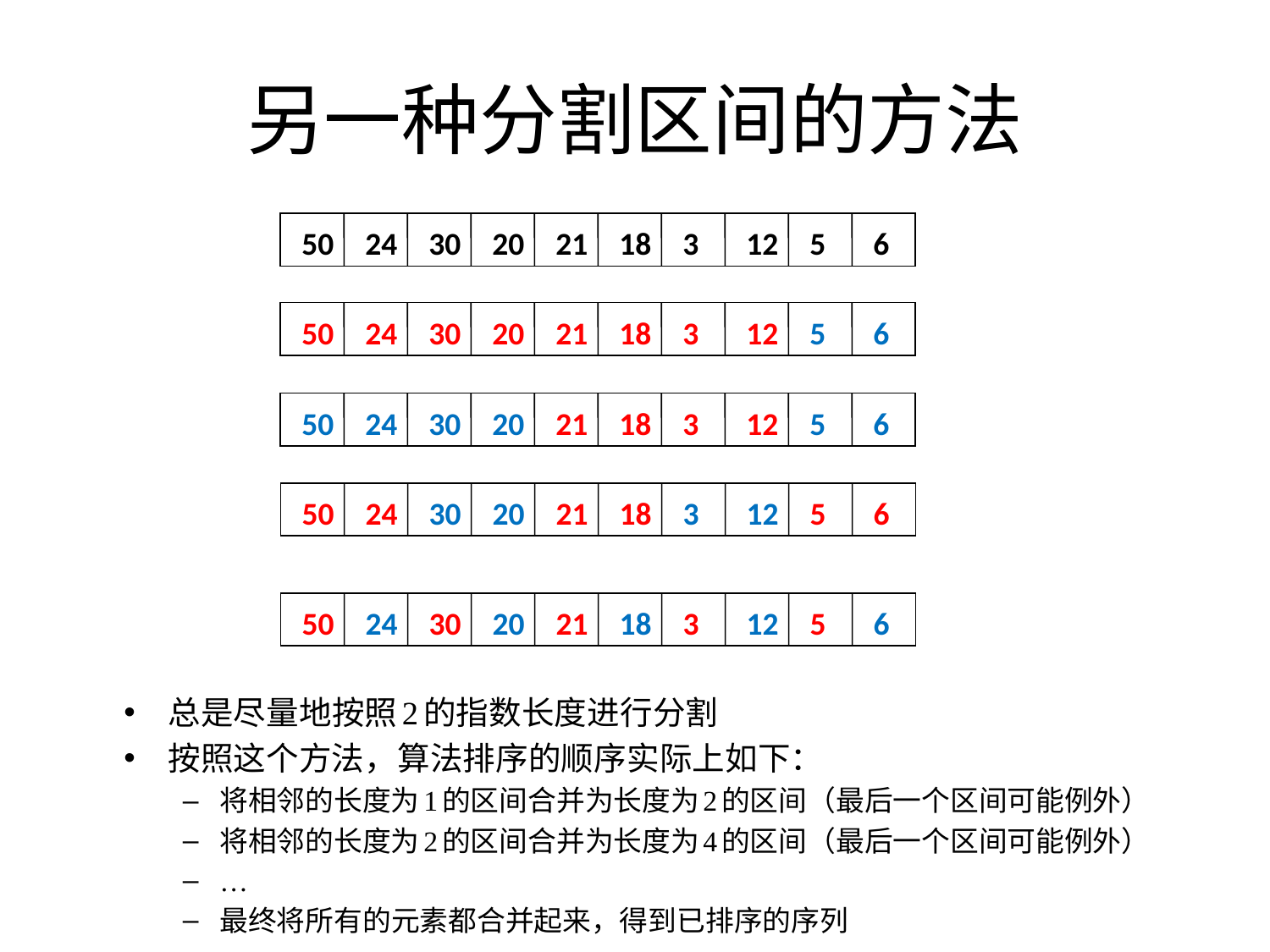

# 另一种分割区间的方法

50
24
30
20
21
18
3
12
5
6

50
24
30
20
21
18
3
12
5
6

50
24
30
20
21
18
3
12
5
6

50
24
30
20
21
18
3
12
5
6

50
24
30
20
21
18
3
12
5
6
总是尽量地按照2的指数长度进行分割
按照这个方法，算法排序的顺序实际上如下：
将相邻的长度为1的区间合并为长度为2的区间（最后一个区间可能例外）
将相邻的长度为2的区间合并为长度为4的区间（最后一个区间可能例外）
…
最终将所有的元素都合并起来，得到已排序的序列